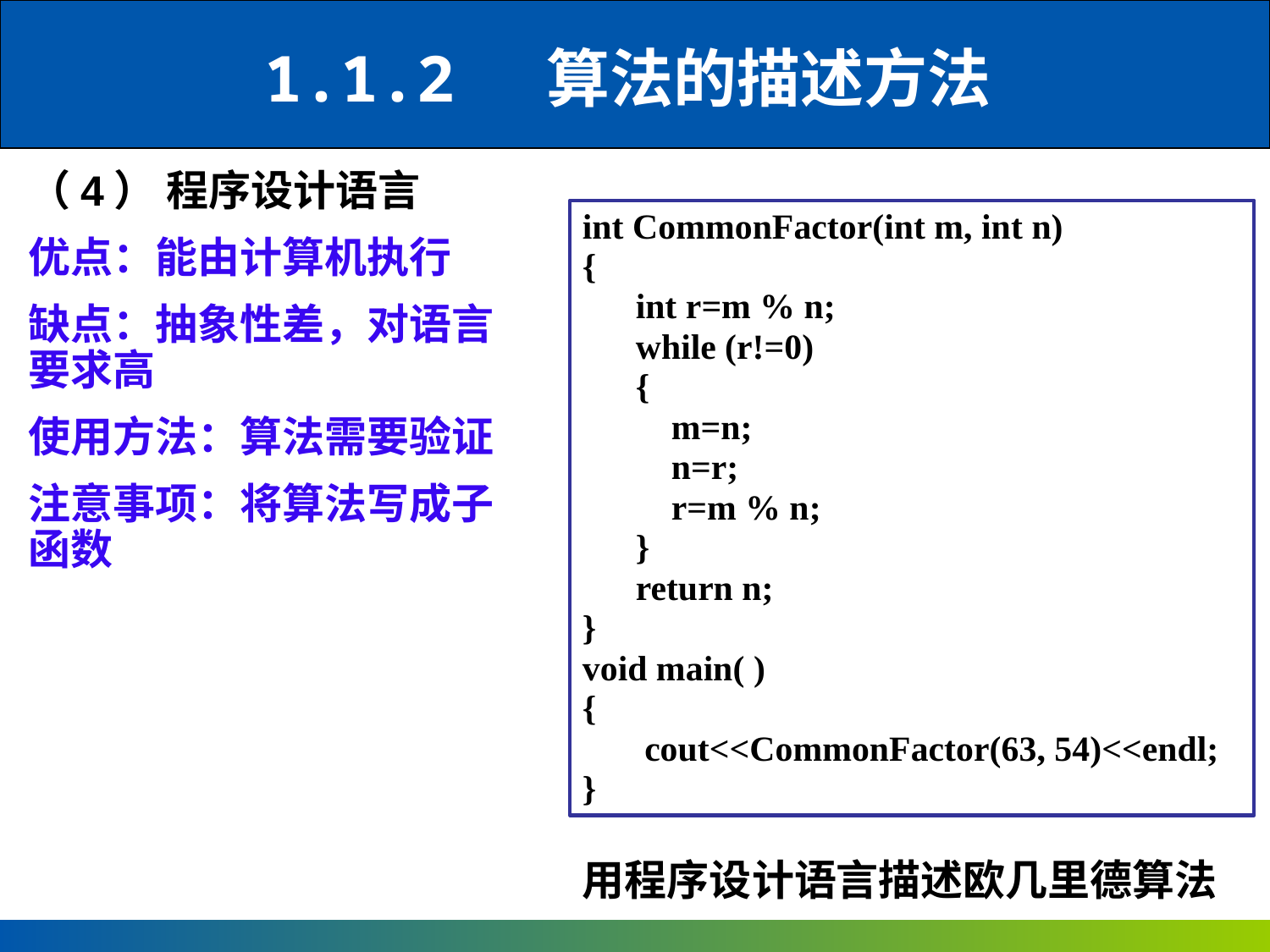

1.1.2  算法的描述方法
（4） 程序设计语言
优点：能由计算机执行
缺点：抽象性差，对语言要求高
使用方法：算法需要验证
注意事项：将算法写成子函数

int CommonFactor(int m, int n)
{
      int r=m % n;
      while (r!=0)
      {
          m=n;
          n=r;
          r=m % n;
      }
      return n;
}
void main( )
{
       cout<<CommonFactor(63, 54)<<endl;
}
用程序设计语言描述欧几里德算法